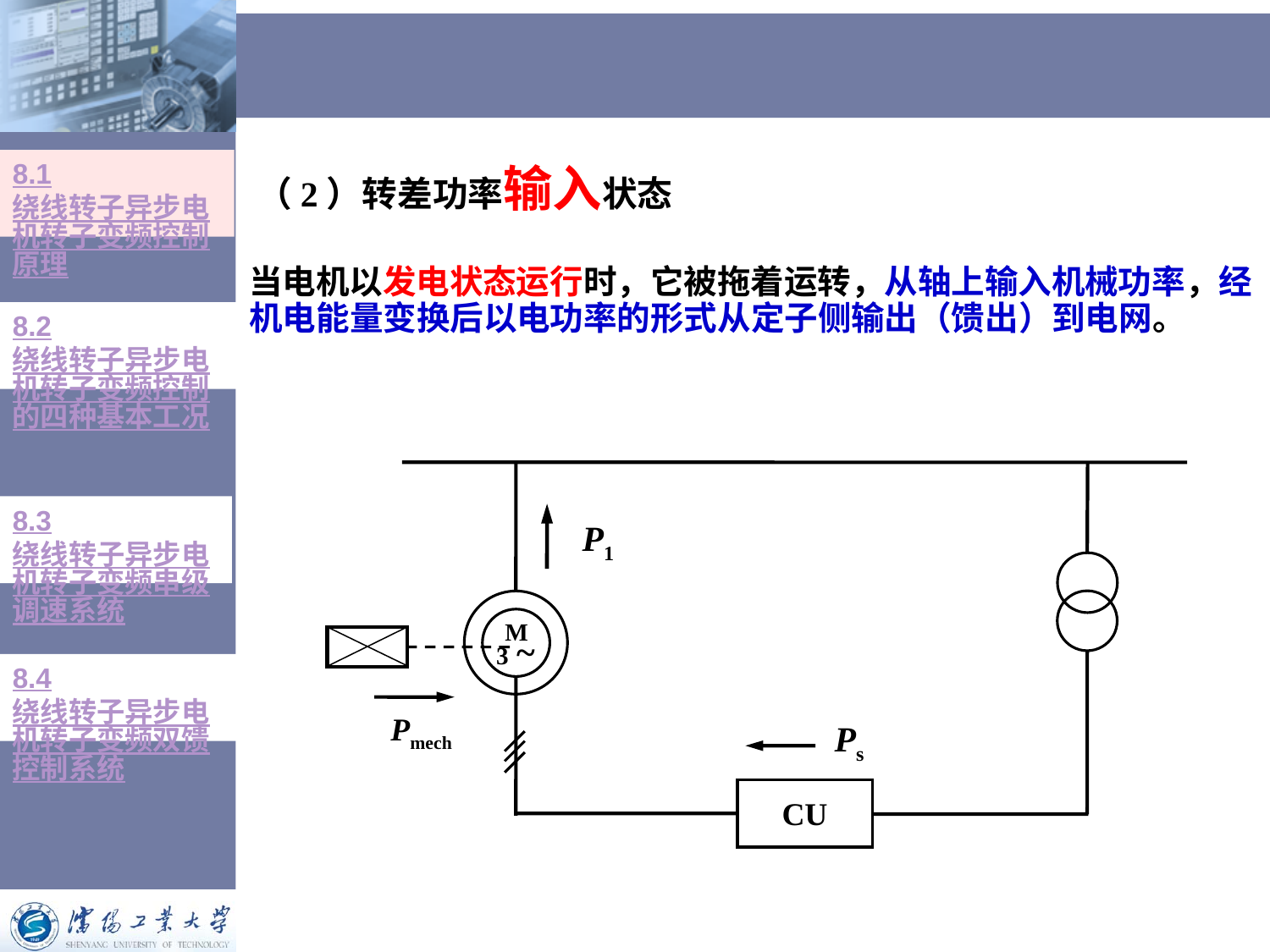

8.1绕线转子异步电机转子变频控制原理
# （2）转差功率输入状态
当电机以发电状态运行时，它被拖着运转，从轴上输入机械功率，经机电能量变换后以电功率的形式从定子侧输出（馈出）到电网。
8.2绕线转子异步电机转子变频控制的四种基本工况

P1

M
3 ~

Ps

CU

Pmech
8.3绕线转子异步电机转子变频串级调速系统
8.4绕线转子异步电机转子变频双馈控制系统